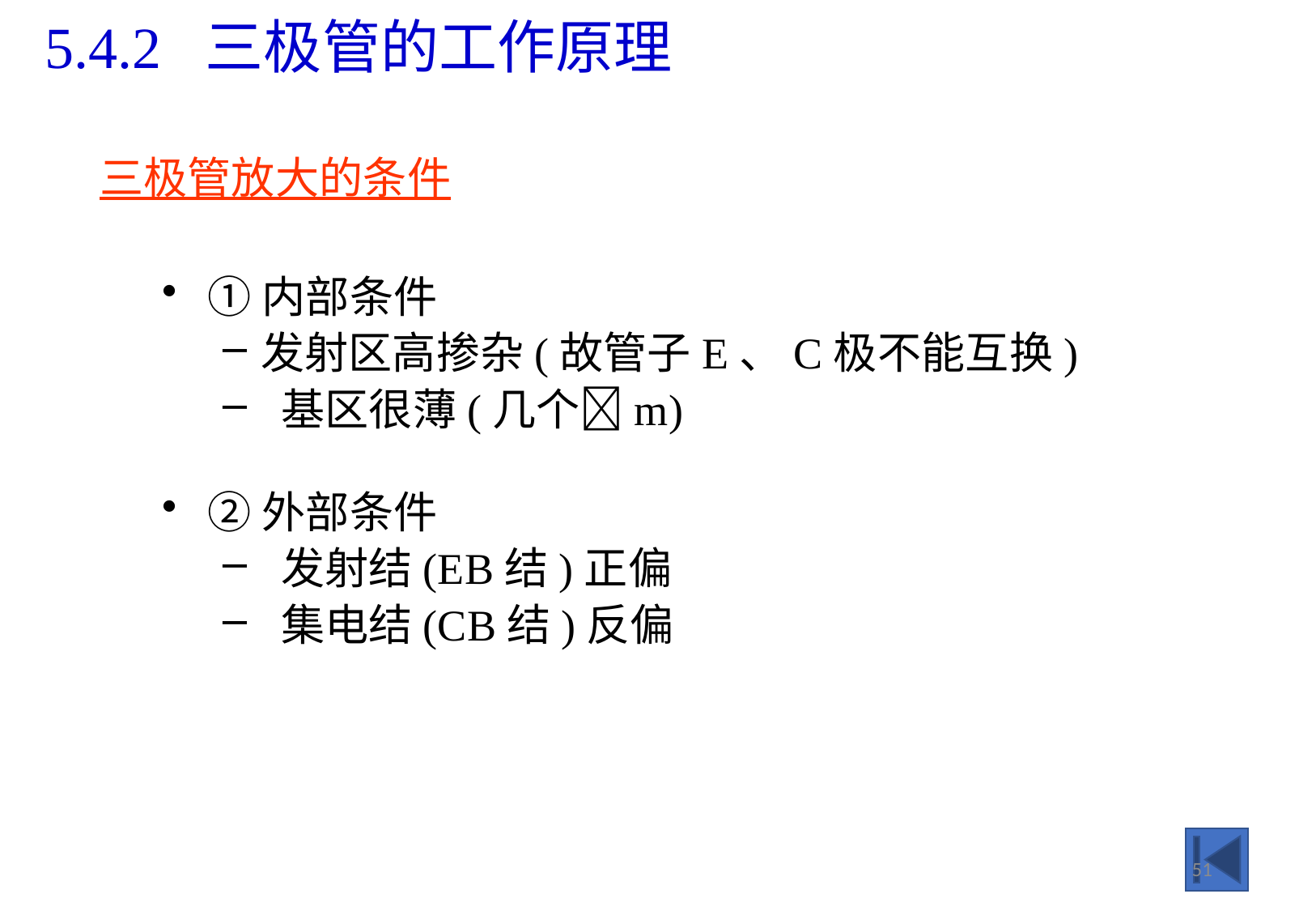

5.4.2  三极管的工作原理
三极管放大的条件
①内部条件
发射区高掺杂(故管子E、C极不能互换)
 基区很薄(几个μm)
②外部条件
 发射结(EB结)正偏
 集电结(CB结)反偏

51